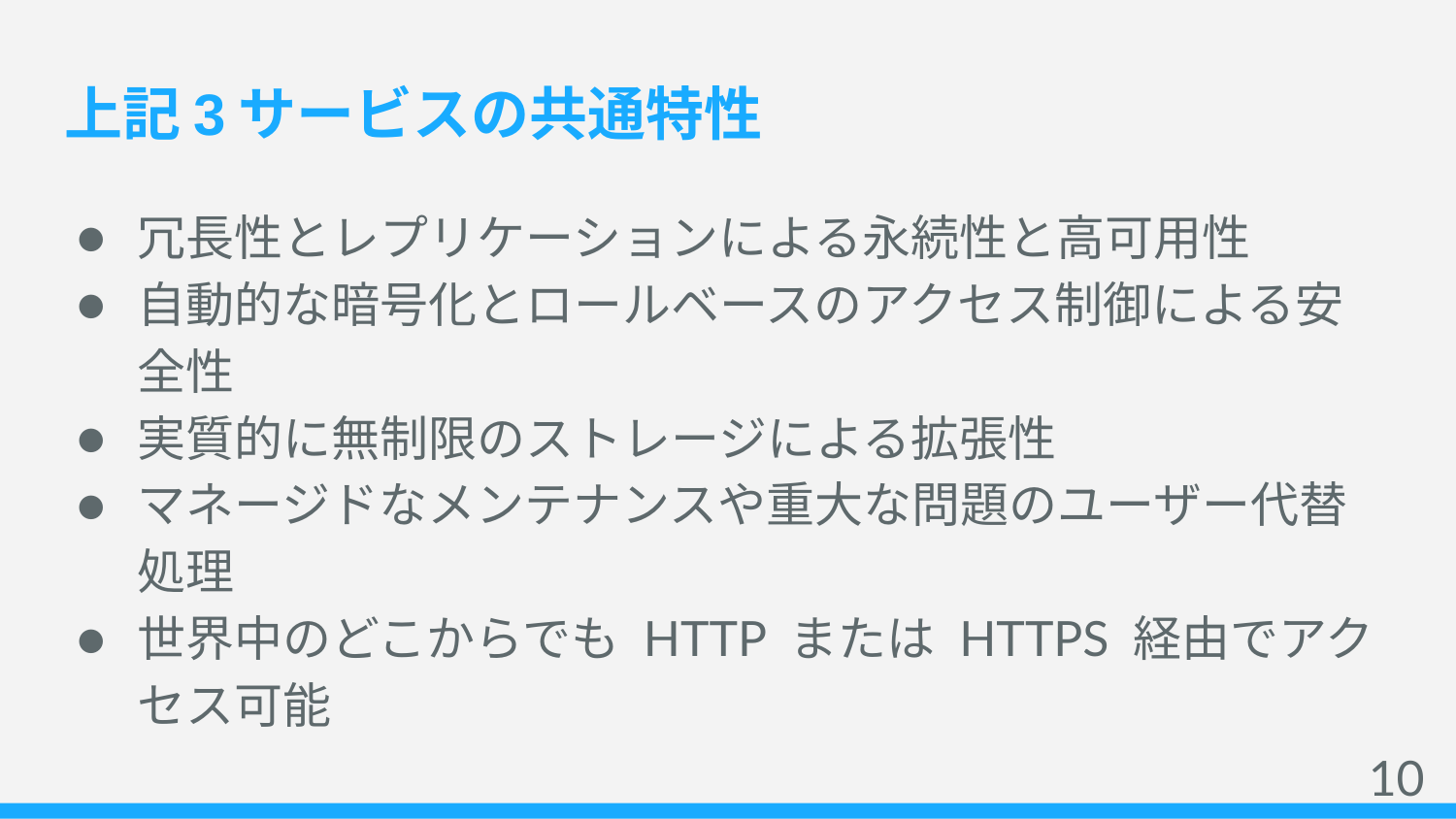

# 上記3サービスの共通特性
冗長性とレプリケーションによる永続性と高可用性
自動的な暗号化とロールベースのアクセス制御による安全性
実質的に無制限のストレージによる拡張性
マネージドなメンテナンスや重大な問題のユーザー代替処理
世界中のどこからでも HTTP または HTTPS 経由でアクセス可能

10